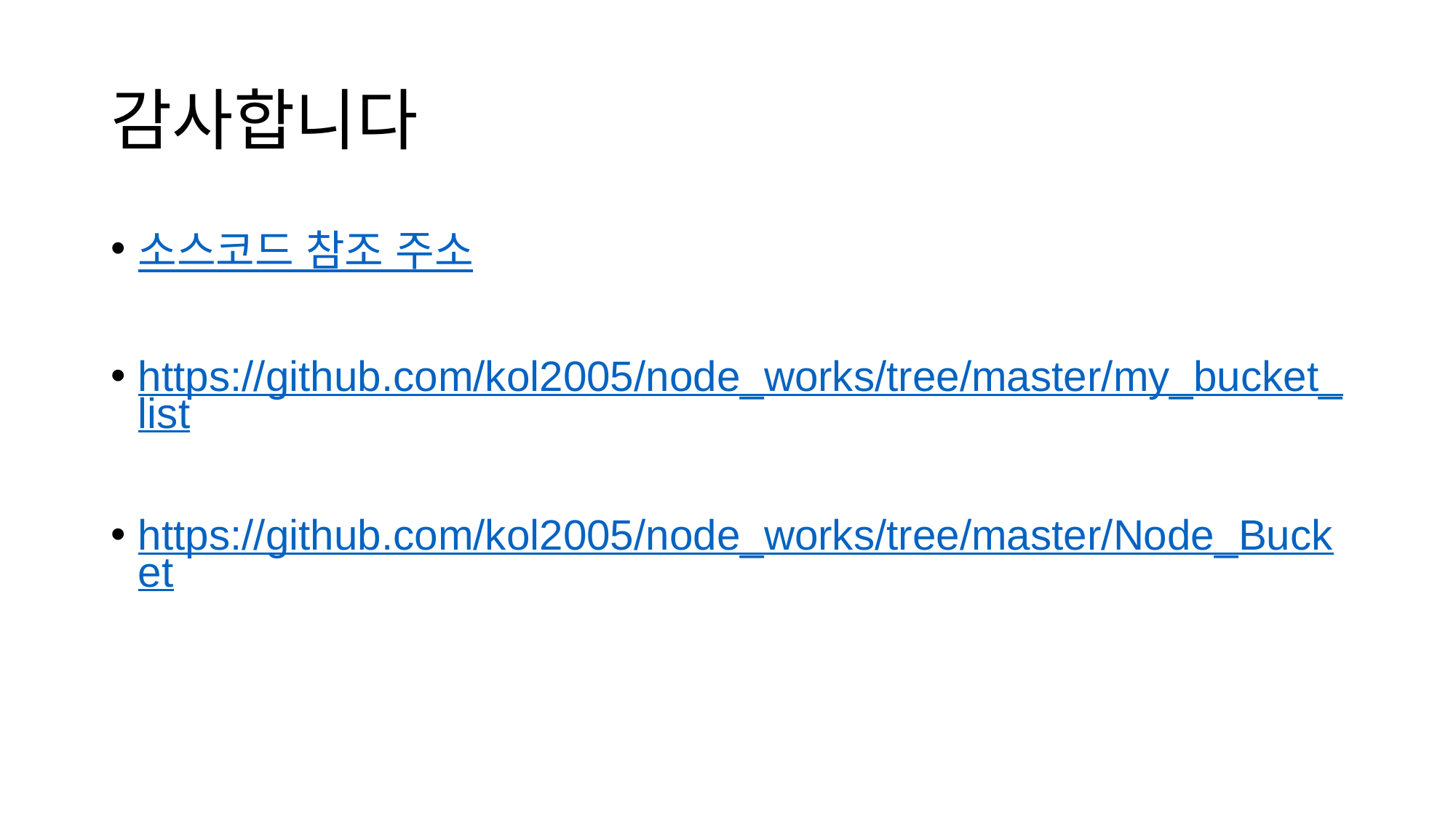

# 감사합니다
소스코드 참조 주소

https://github.com/kol2005/node_works/tree/master/my_bucket_list

https://github.com/kol2005/node_works/tree/master/Node_Bucket